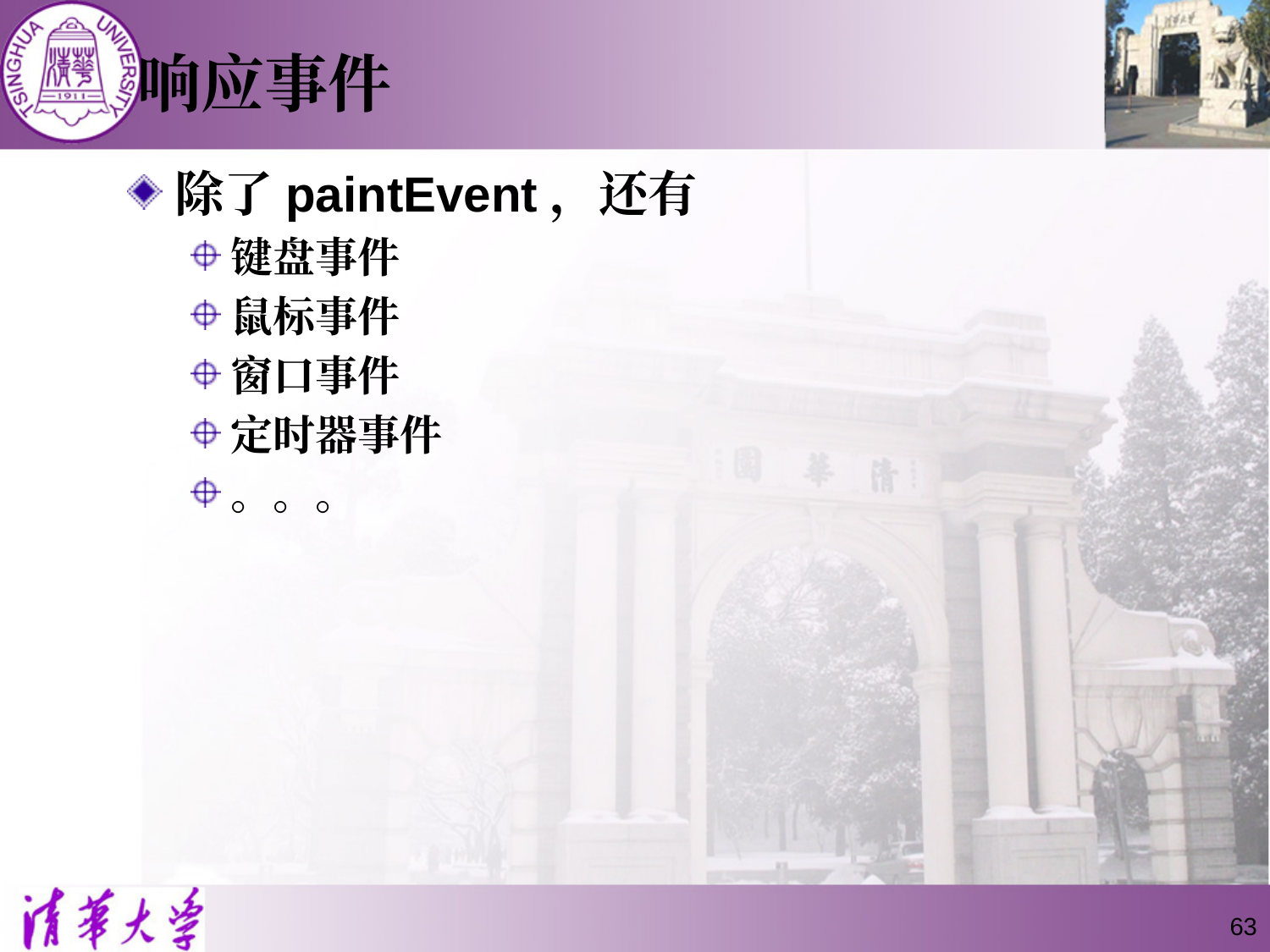

# 响应事件
除了paintEvent，还有
键盘事件
鼠标事件
窗口事件
定时器事件
。。。
63